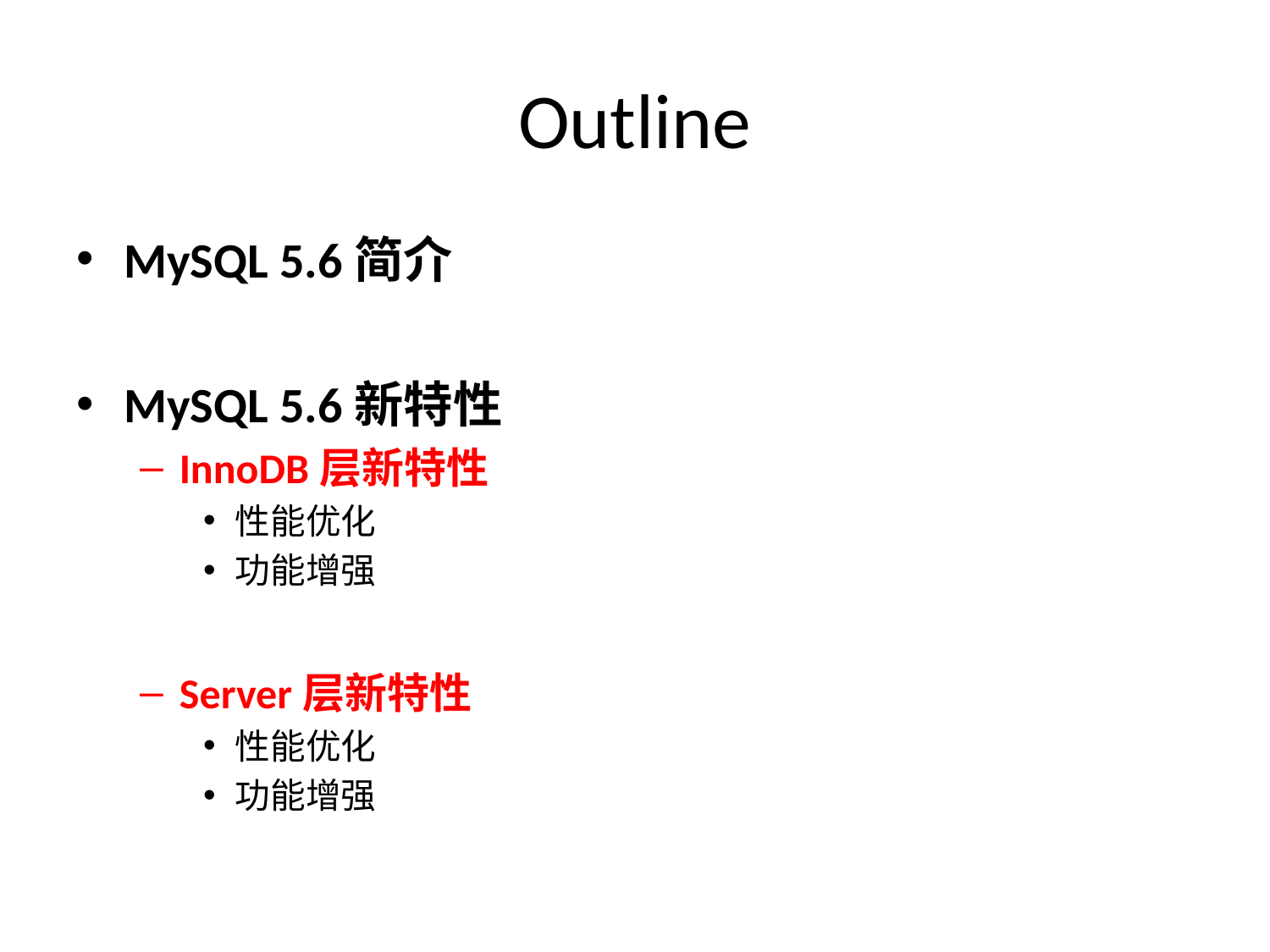

# Outline
MySQL 5.6简介

MySQL 5.6新特性
InnoDB层新特性
性能优化
功能增强

Server层新特性
性能优化
功能增强